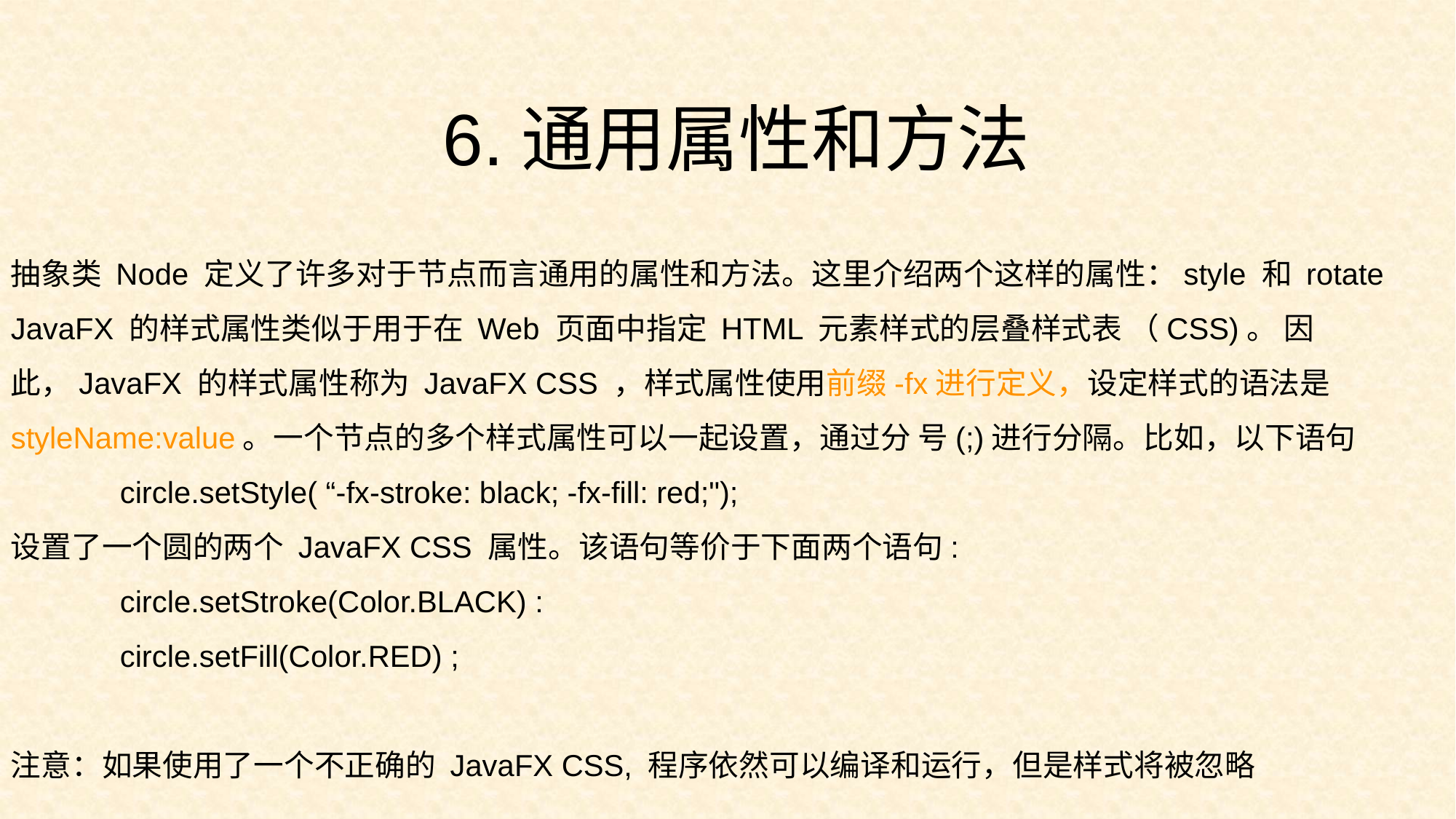

6.通用属性和方法
抽象类 Node 定义了许多对于节点而言通用的属性和方法。这里介绍两个这样的属性：style 和 rotate
JavaFX 的样式属性类似于用于在 Web 页面中指定 HTML 元素样式的层叠样式表 （CSS)。 因此，JavaFX 的样式属性称为 JavaFX CSS ，样式属性使用前缀-fx进行定义，设定样式的语法是 styleName:value。一个节点的多个样式属性可以一起设置，通过分 号(;)进行分隔。比如，以下语句
	circle.setStyle( “-fx-stroke: black; -fx-fill: red;");
设置了一个圆的两个 JavaFX CSS 属性。该语句等价于下面两个语句:
	circle.setStroke(Color.BLACK) :
	circle.setFill(Color.RED) ;

注意：如果使用了一个不正确的 JavaFX CSS, 程序依然可以编译和运行，但是样式将被忽略